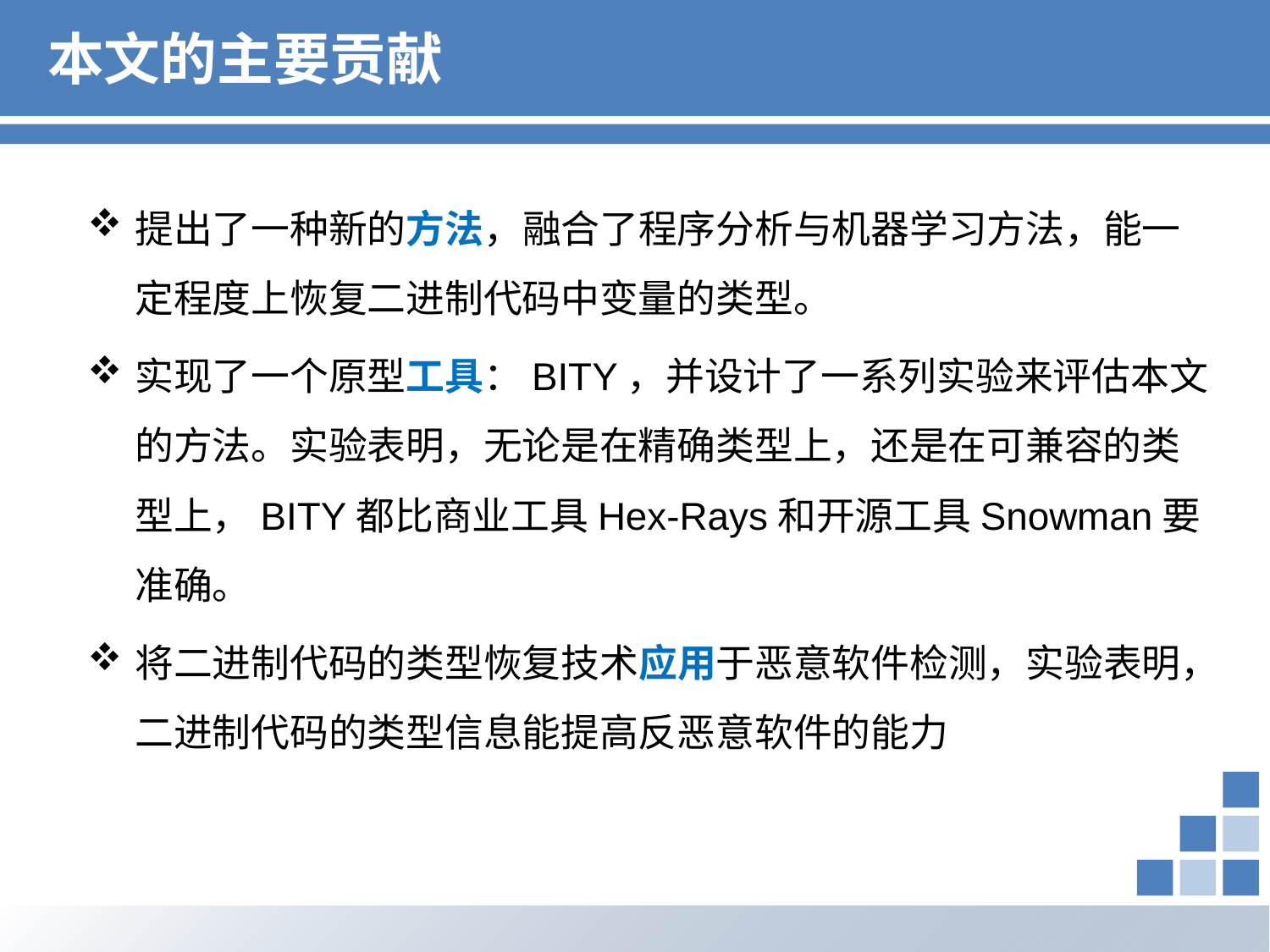

# 本文的主要贡献

提出了一种新的方法，融合了程序分析与机器学习方法，能一定程度上恢复二进制代码中变量的类型。
实现了一个原型工具：BITY，并设计了一系列实验来评估本文的方法。实验表明，无论是在精确类型上，还是在可兼容的类型上，BITY都比商业工具Hex-Rays和开源工具Snowman要准确。
将二进制代码的类型恢复技术应用于恶意软件检测，实验表明，二进制代码的类型信息能提高反恶意软件的能力